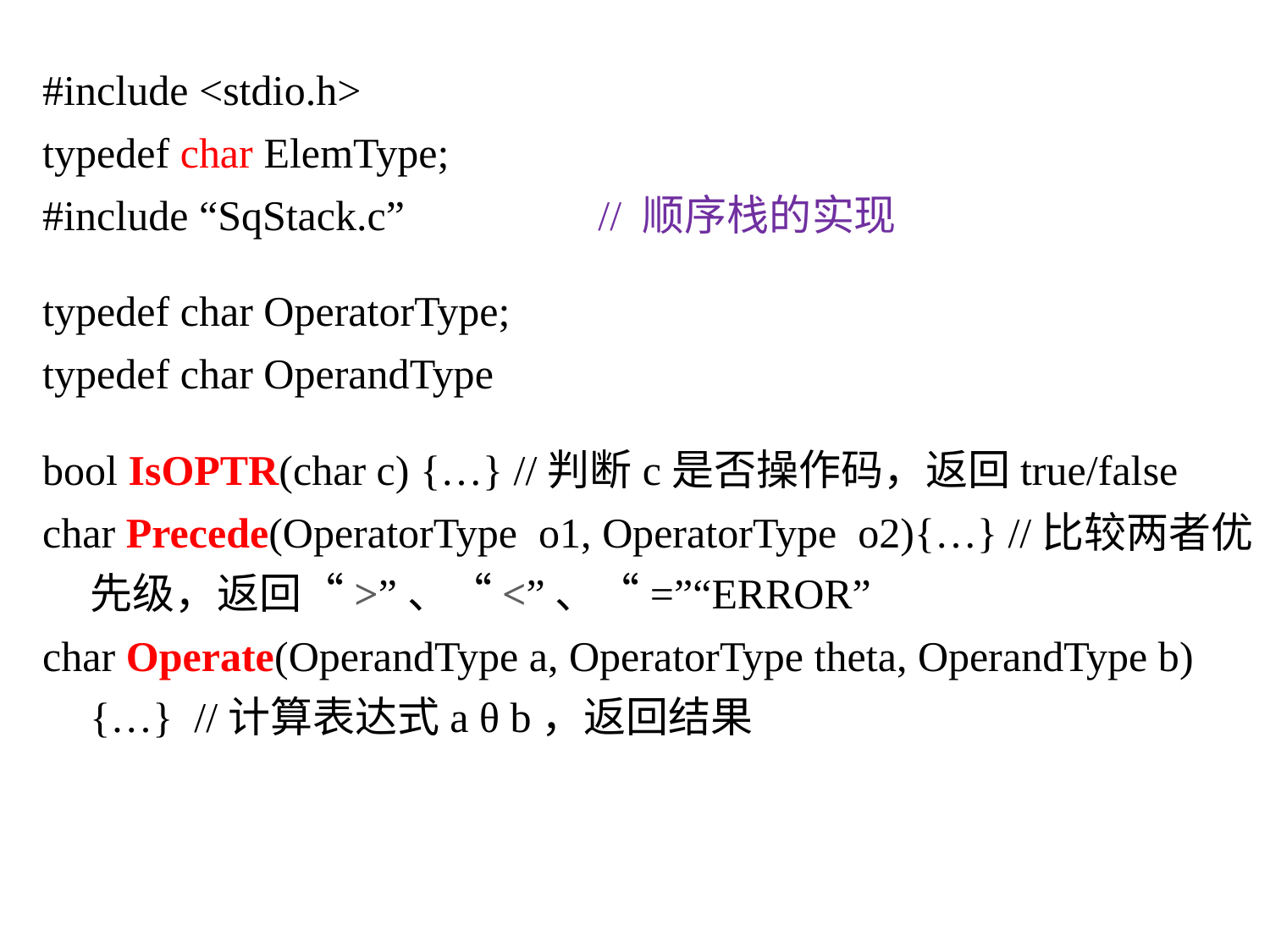

#include <stdio.h>
typedef char ElemType;
#include “SqStack.c” 		// 顺序栈的实现
typedef char OperatorType;
typedef char OperandType
bool IsOPTR(char c) {…} //判断c是否操作码，返回true/false
char Precede(OperatorType  o1, OperatorType  o2){…} //比较两者优先级，返回“>”、“<”、“=”“ERROR”
char Operate(OperandType a, OperatorType theta, OperandType b){…}  //计算表达式a θ b，返回结果